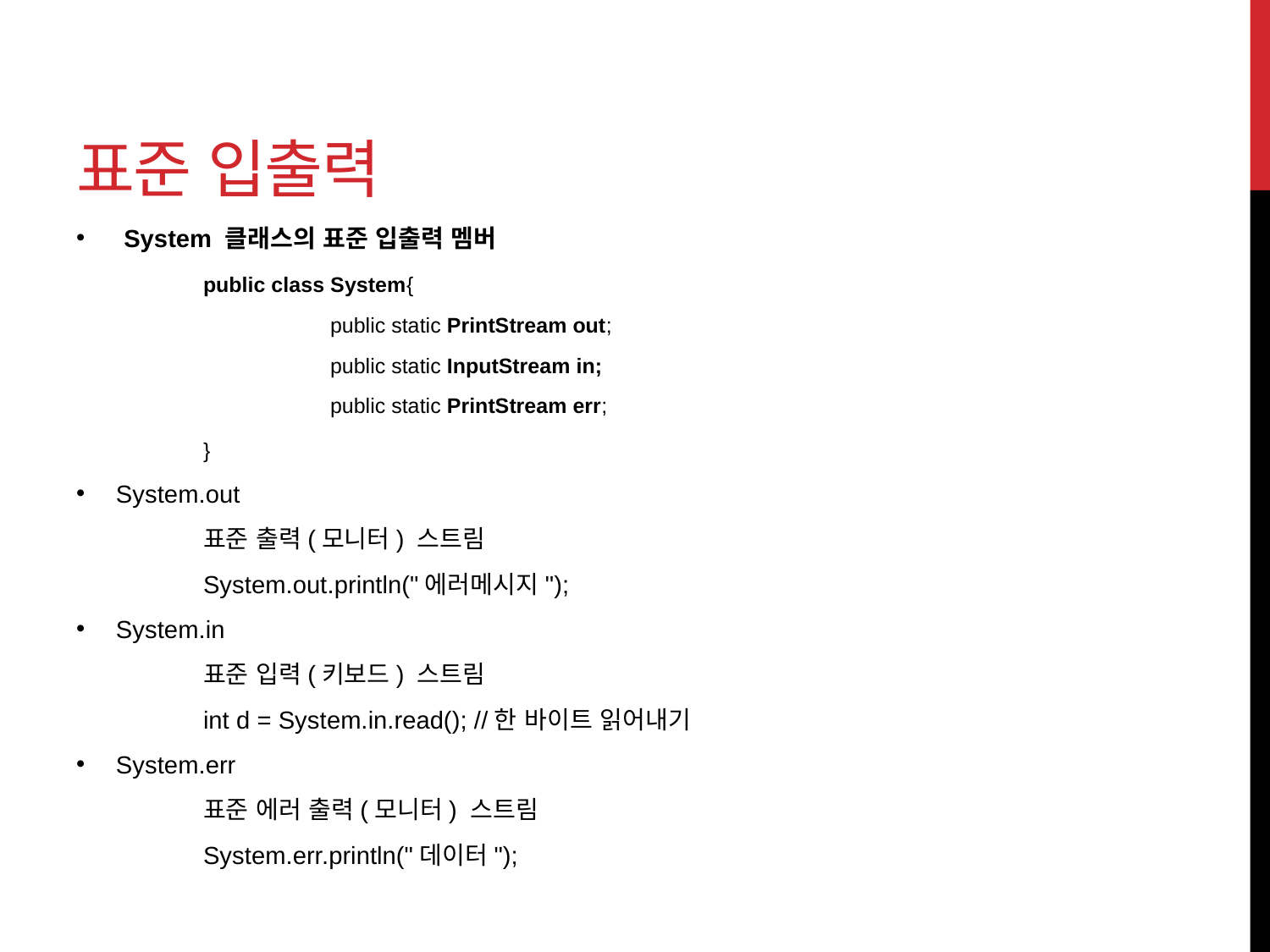

# 표준 입출력
System 클래스의 표준 입출력 멤버
	public class System{
		public static PrintStream out;
		public static InputStream in;
		public static PrintStream err;
	}
System.out
	표준 출력(모니터) 스트림
	System.out.println("에러메시지");
System.in
	표준 입력(키보드) 스트림
	int d = System.in.read(); //한 바이트 읽어내기
System.err
	표준 에러 출력(모니터) 스트림
	System.err.println("데이터");